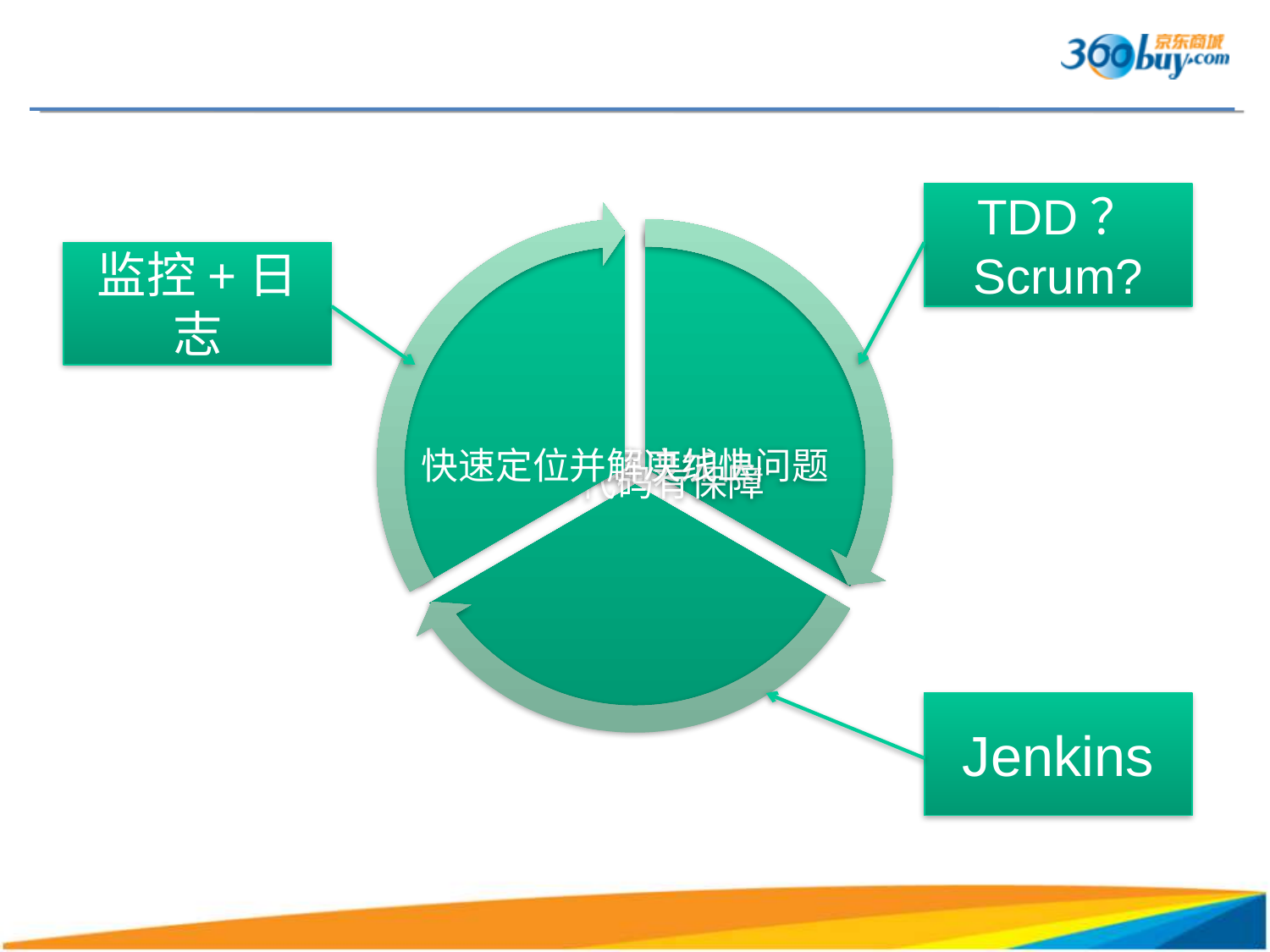

TDD？
Scrum?
开发速度加快
重构代码有保障
快速定位并解决线上问题

监控+日志
Jenkins